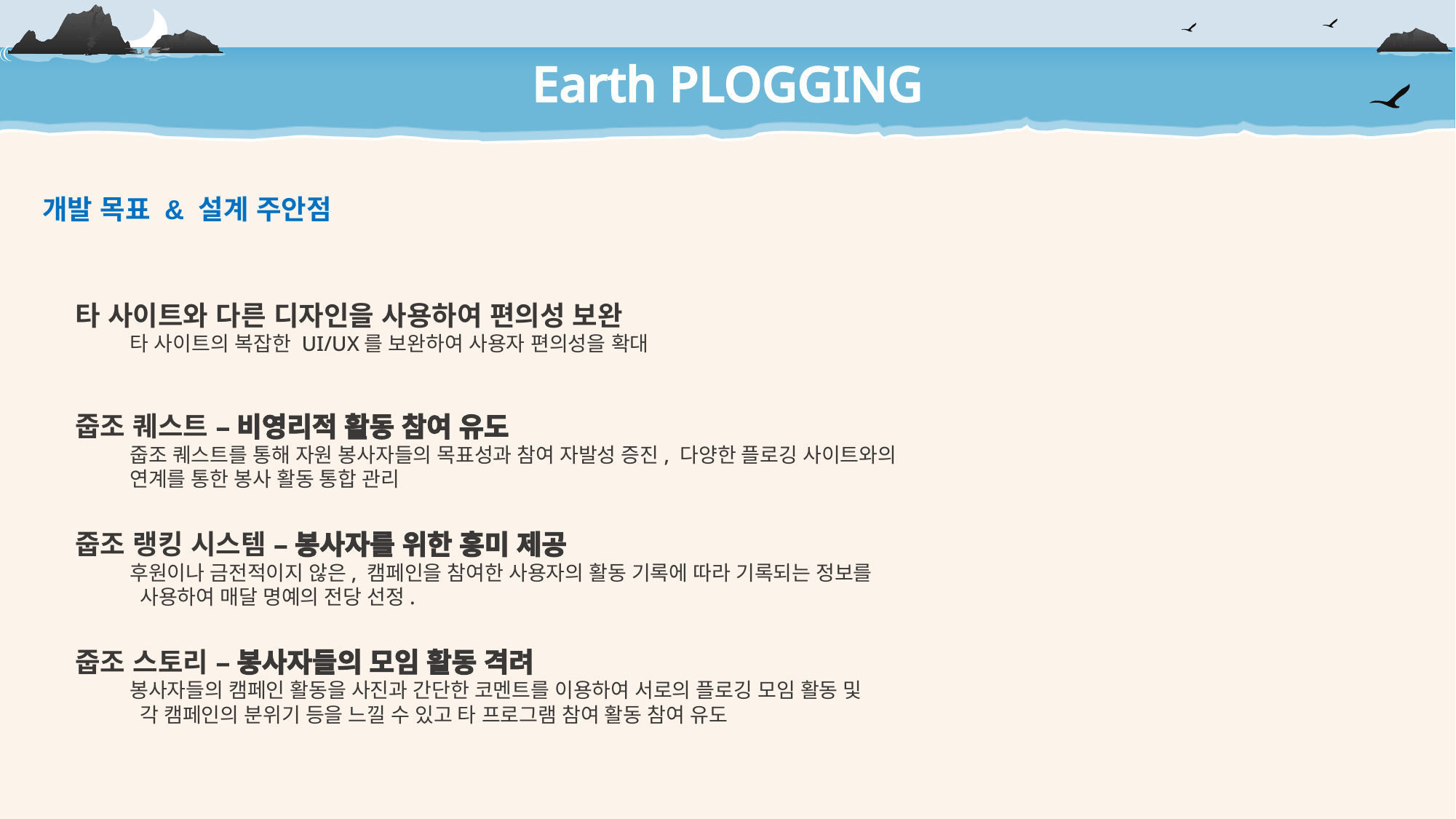

Earth PLOGGING

개발 목표 & 설계 주안점
타 사이트와 다른 디자인을 사용하여 편의성 보완
타 사이트의 복잡한 UI/UX를 보완하여 사용자 편의성을 확대
줍조 퀘스트 – 비영리적 활동 참여 유도
줍조 퀘스트를 통해 자원 봉사자들의 목표성과 참여 자발성 증진, 다양한 플로깅 사이트와의 연계를 통한 봉사 활동 통합 관리
줍조 랭킹 시스템 – 봉사자를 위한 흥미 제공
후원이나 금전적이지 않은, 캠페인을 참여한 사용자의 활동 기록에 따라 기록되는 정보를
 사용하여 매달 명예의 전당 선정.
줍조 스토리 – 봉사자들의 모임 활동 격려
봉사자들의 캠페인 활동을 사진과 간단한 코멘트를 이용하여 서로의 플로깅 모임 활동 및
 각 캠페인의 분위기 등을 느낄 수 있고 타 프로그램 참여 활동 참여 유도